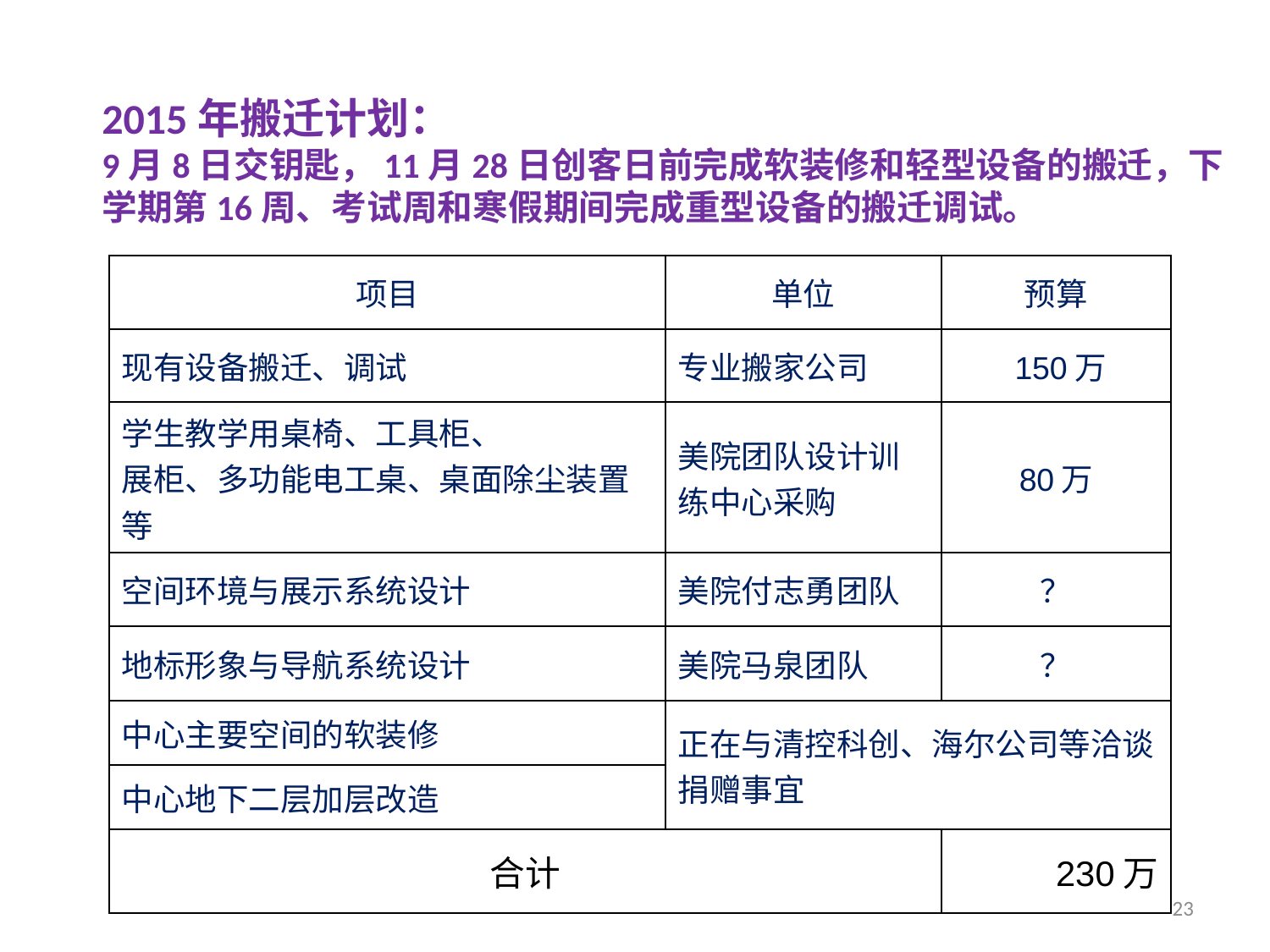

2015年搬迁计划：
9月8日交钥匙，11月28日创客日前完成软装修和轻型设备的搬迁，下学期第16周、考试周和寒假期间完成重型设备的搬迁调试。
| 项目 | 单位 | 预算 |
| --- | --- | --- |
| 现有设备搬迁、调试 | 专业搬家公司 | 150万 |
| 学生教学用桌椅、工具柜、 展柜、多功能电工桌、桌面除尘装置 等 | 美院团队设计训练中心采购 | 80万 |
| 空间环境与展示系统设计 | 美院付志勇团队 | ？ |
| 地标形象与导航系统设计 | 美院马泉团队 | ？ |
| 中心主要空间的软装修 | 正在与清控科创、海尔公司等洽谈捐赠事宜 |  |
| 中心地下二层加层改造 |  |  |
| 合计 |  | 230万 |
23